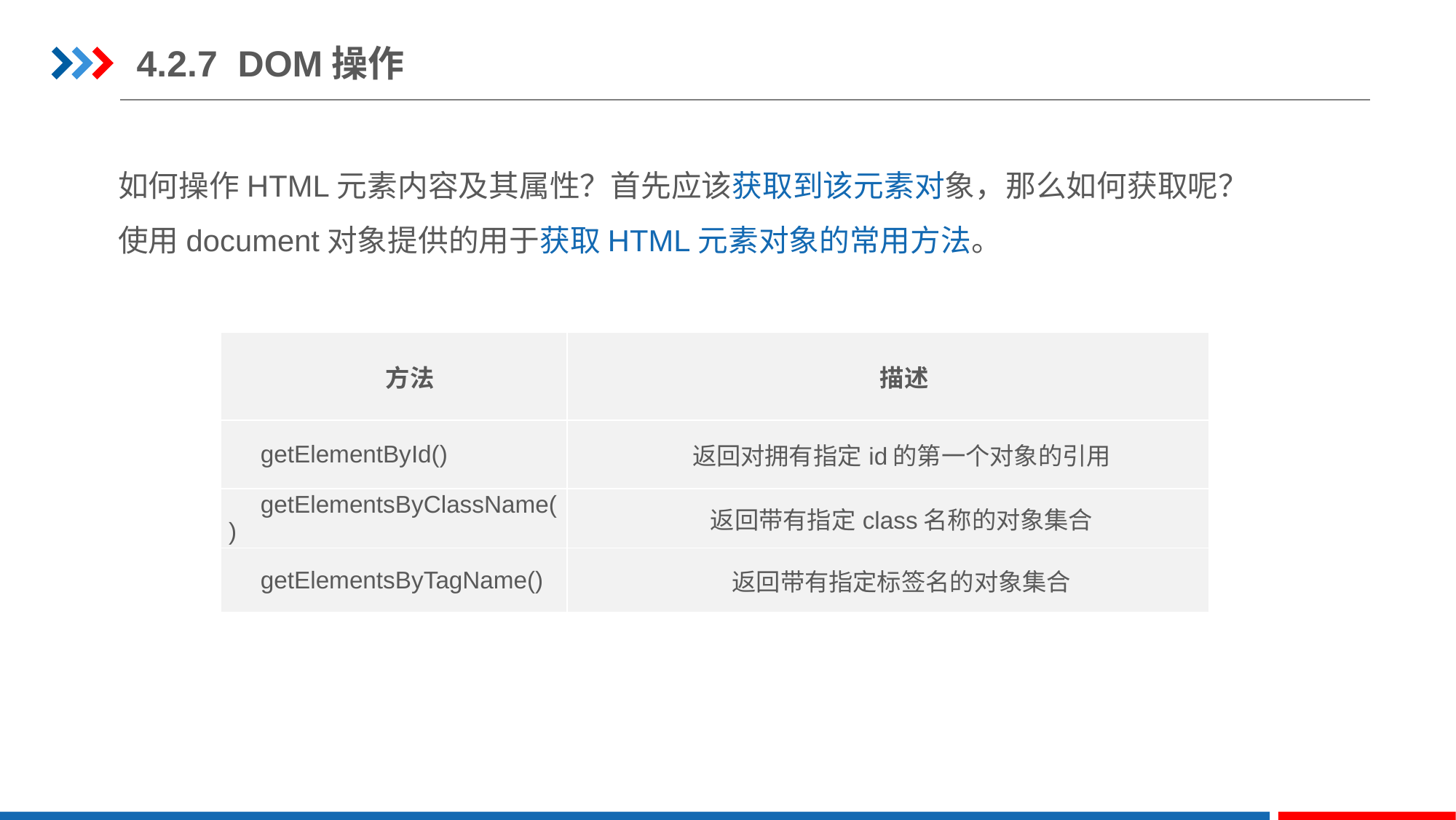

4.2.7  DOM操作
如何操作HTML元素内容及其属性？首先应该获取到该元素对象，那么如何获取呢？
使用document对象提供的用于获取HTML元素对象的常用方法。
| 方法 | 描述 |
| --- | --- |
| getElementById() | 返回对拥有指定id的第一个对象的引用 |
| getElementsByClassName() | 返回带有指定class名称的对象集合 |
| getElementsByTagName() | 返回带有指定标签名的对象集合 |